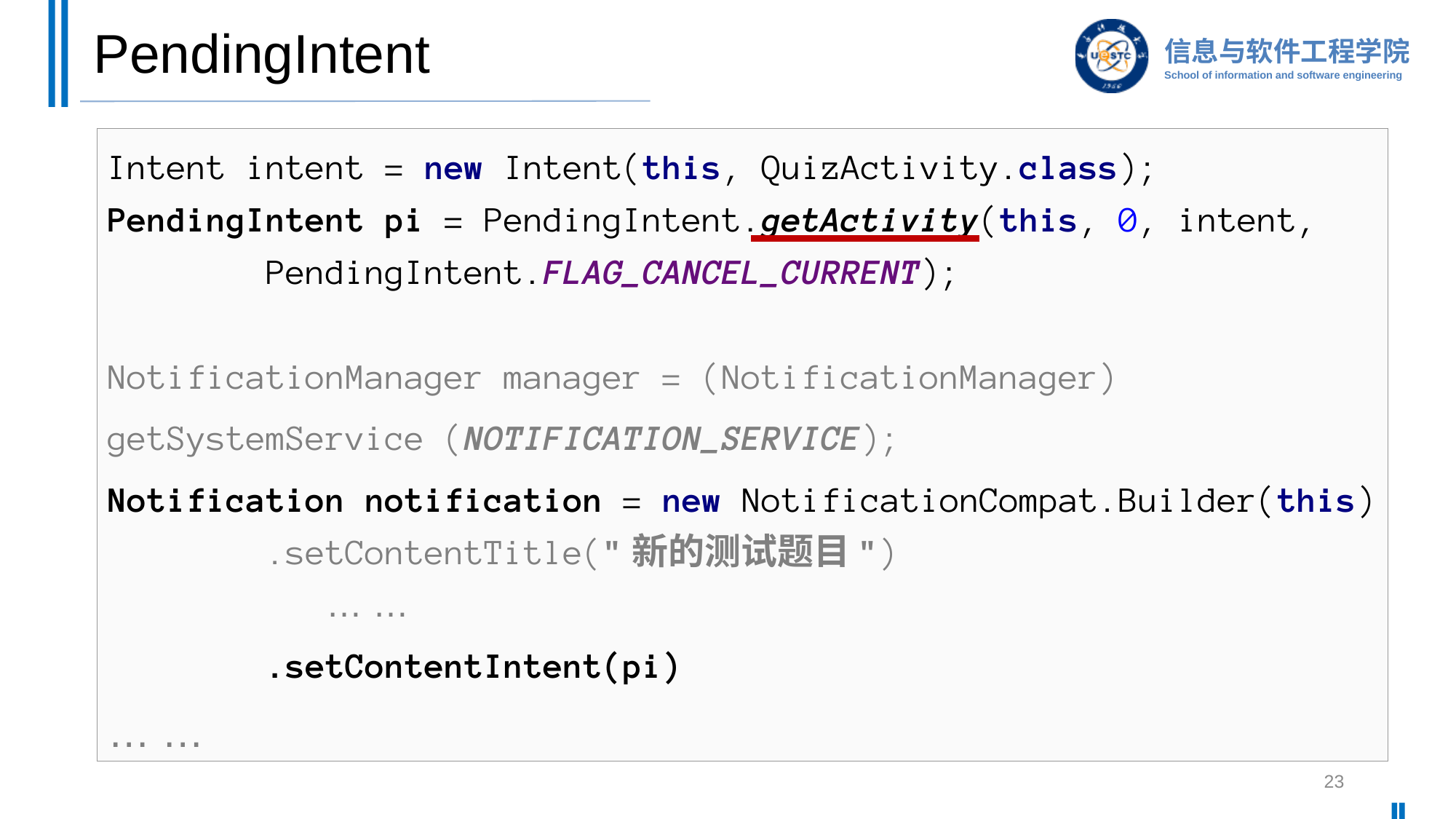

# PendingIntent
Intent intent = new Intent(this, QuizActivity.class);
PendingIntent pi = PendingIntent.getActivity(this, 0, intent,
        PendingIntent.FLAG_CANCEL_CURRENT);
NotificationManager manager = (NotificationManager)
getSystemService (NOTIFICATION_SERVICE);
Notification notification = new NotificationCompat.Builder(this)
        .setContentTitle("新的测试题目")
           … …
        .setContentIntent(pi)
… …
23